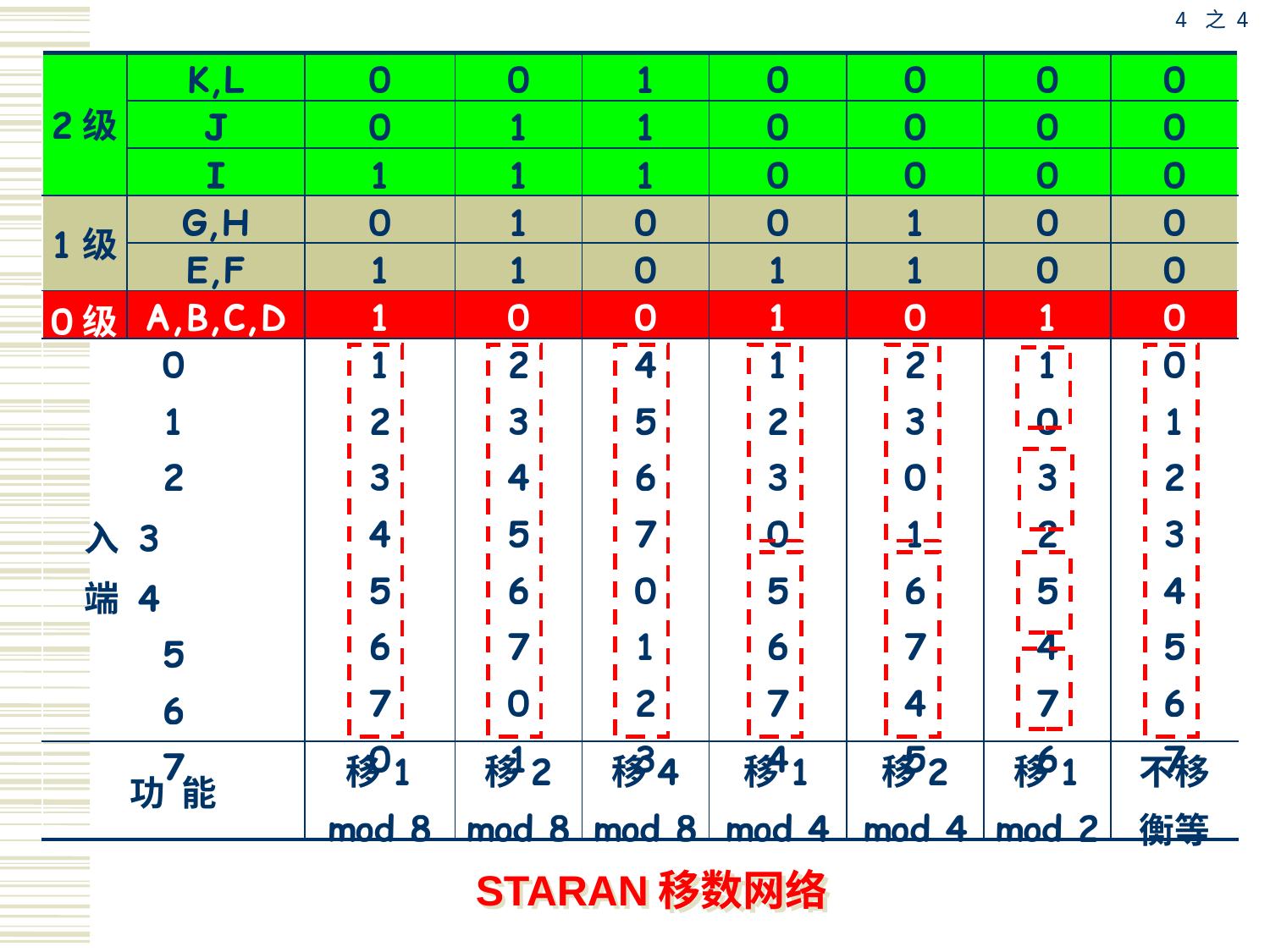

4 之 4
| 2级 | K,L | 0 | 0 | 1 | 0 | 0 | 0 | 0 |
| --- | --- | --- | --- | --- | --- | --- | --- | --- |
|  | J | 0 | 1 | 1 | 0 | 0 | 0 | 0 |
|  | I | 1 | 1 | 1 | 0 | 0 | 0 | 0 |
| 1级 | G,H | 0 | 1 | 0 | 0 | 1 | 0 | 0 |
|  | E,F | 1 | 1 | 0 | 1 | 1 | 0 | 0 |
| 0级 | A,B,C,D | 1 | 0 | 0 | 1 | 0 | 1 | 0 |
| 0 1 2 入 3 端 4 5 6 7 |  | 1 2 3 4 5 6 7 0 | 2 3 4 5 6 7 0 1 | 4 5 6 7 0 1 2 3 | 1 2 3 0 5 6 7 4 | 2 3 0 1 6 7 4 5 | 1 0 3 2 5 4 7 6 | 0 1 2 3 4 5 6 7 |
| 功 能 |  | 移1 mod 8 | 移2 mod 8 | 移4 mod 8 | 移1 mod 4 | 移2 mod 4 | 移1 mod 2 | 不移 衡等 |

STARAN移数网络